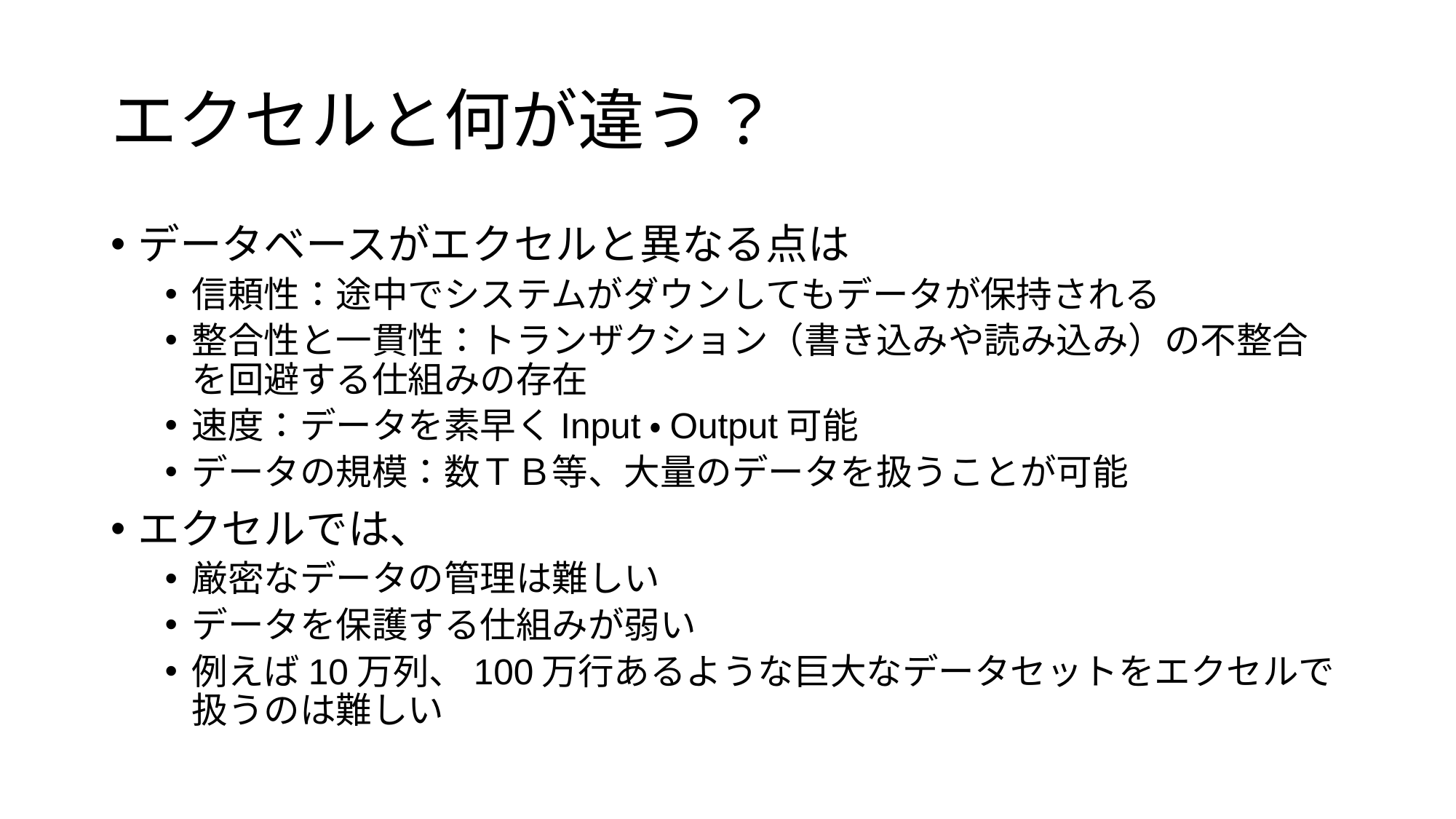

# エクセルと何が違う？
データベースがエクセルと異なる点は
信頼性：途中でシステムがダウンしてもデータが保持される
整合性と一貫性：トランザクション（書き込みや読み込み）の不整合を回避する仕組みの存在
速度：データを素早くInput・Output可能
データの規模：数ＴＢ等、大量のデータを扱うことが可能
エクセルでは、
厳密なデータの管理は難しい
データを保護する仕組みが弱い
例えば10万列、100万行あるような巨大なデータセットをエクセルで扱うのは難しい